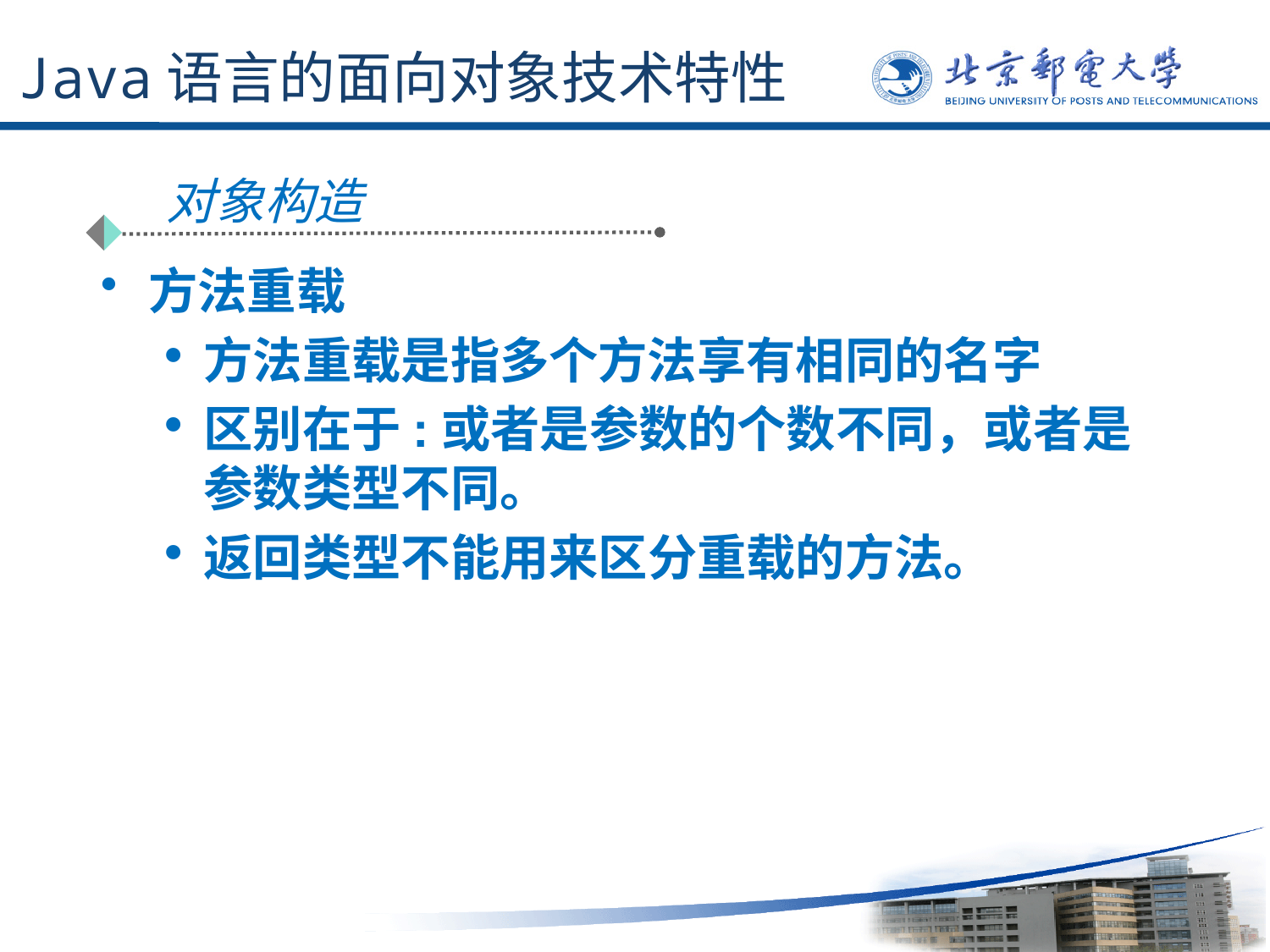

# Java语言的面向对象技术特性

对象构造

方法重载
方法重载是指多个方法享有相同的名字
区别在于:或者是参数的个数不同，或者是参数类型不同。
返回类型不能用来区分重载的方法。